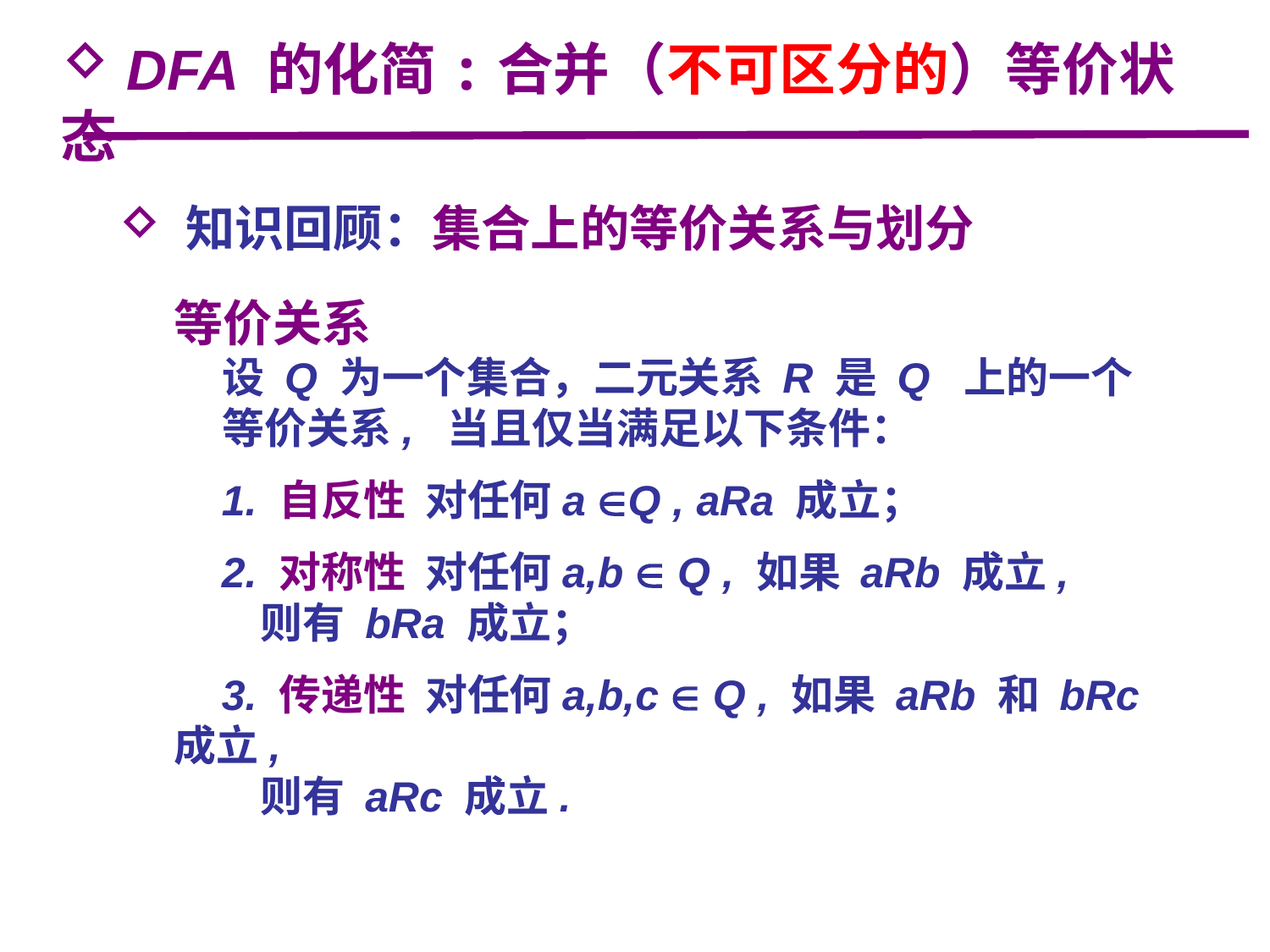

DFA 的化简:合并（不可区分的）等价状态
 知识回顾：集合上的等价关系与划分
等价关系
    设 Q 为一个集合，二元关系 R 是 Q  上的一个
    等价关系,  当且仅当满足以下条件：

    1. 自反性  对任何a ∈Q , aRa 成立；

    2. 对称性  对任何a,b ∈ Q , 如果 aRb 成立,
        则有 bRa 成立；

    3. 传递性  对任何a,b,c ∈ Q , 如果 aRb 和 bRc 成立,
        则有 aRc 成立.